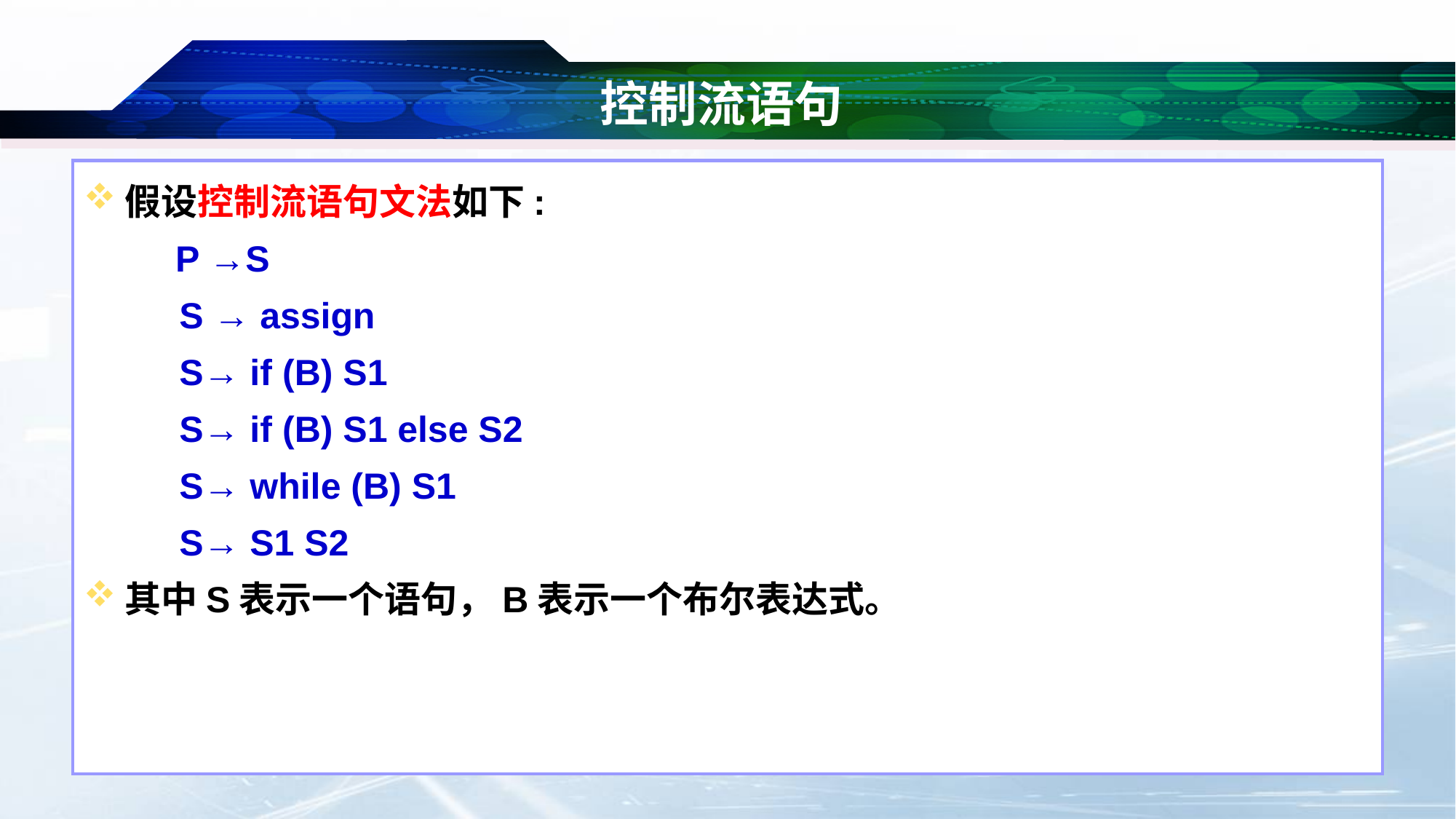

# 控制流语句
假设控制流语句文法如下:
         P →S
S → assign
S→ if (B) S1
S→ if (B) S1 else S2
S→ while (B) S1
S→ S1 S2
其中S表示一个语句，B表示一个布尔表达式。